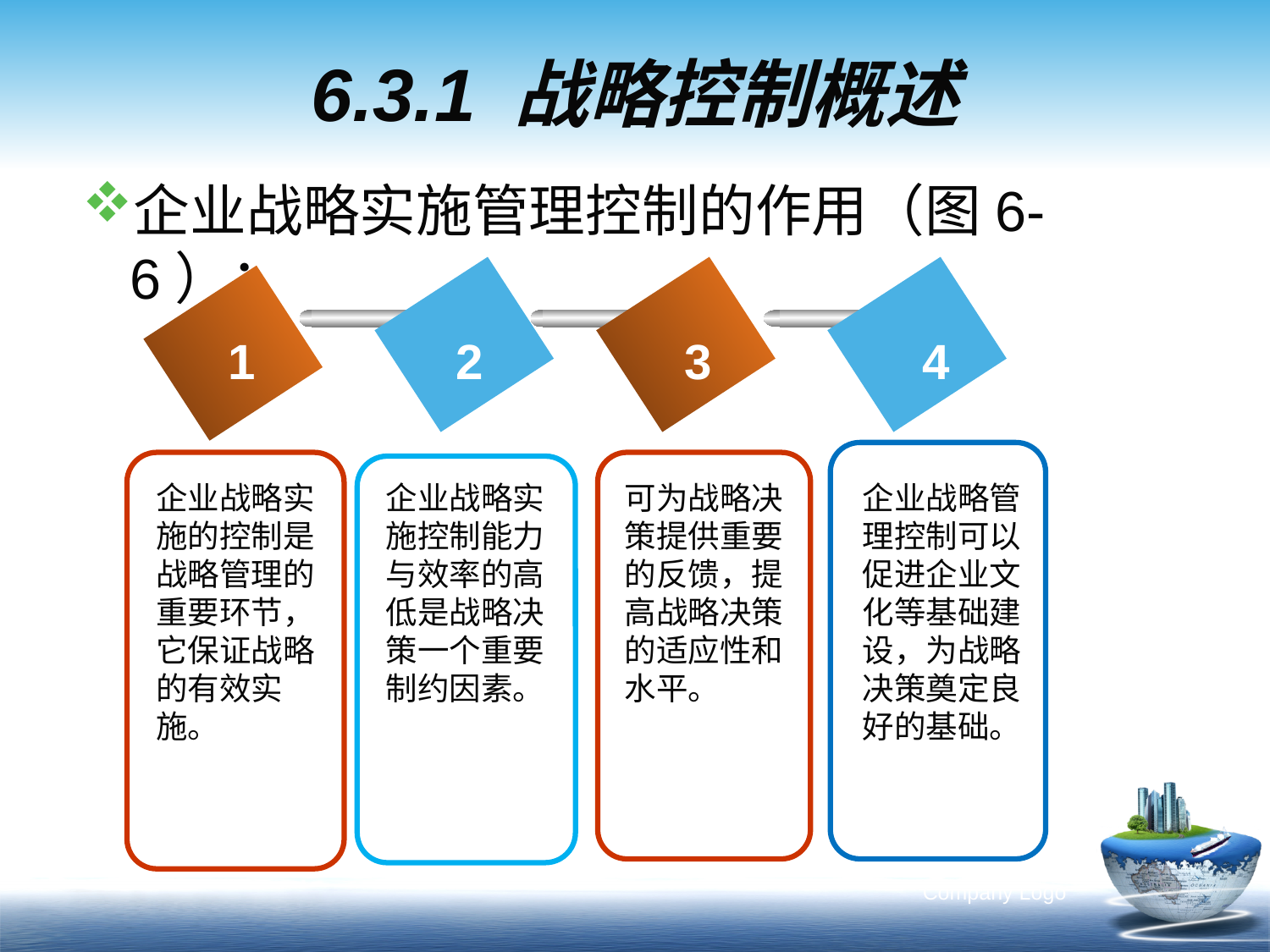

# 6.3.1 战略控制概述
企业战略实施管理控制的作用（图6-6）：

1
2
3
4

企业战略实施的控制是战略管理的重要环节，它保证战略的有效实施。
企业战略实施控制能力与效率的高低是战略决策一个重要制约因素。
可为战略决策提供重要的反馈，提高战略决策的适应性和水平。
企业战略管理控制可以促进企业文化等基础建设，为战略决策奠定良好的基础。
Company Logo